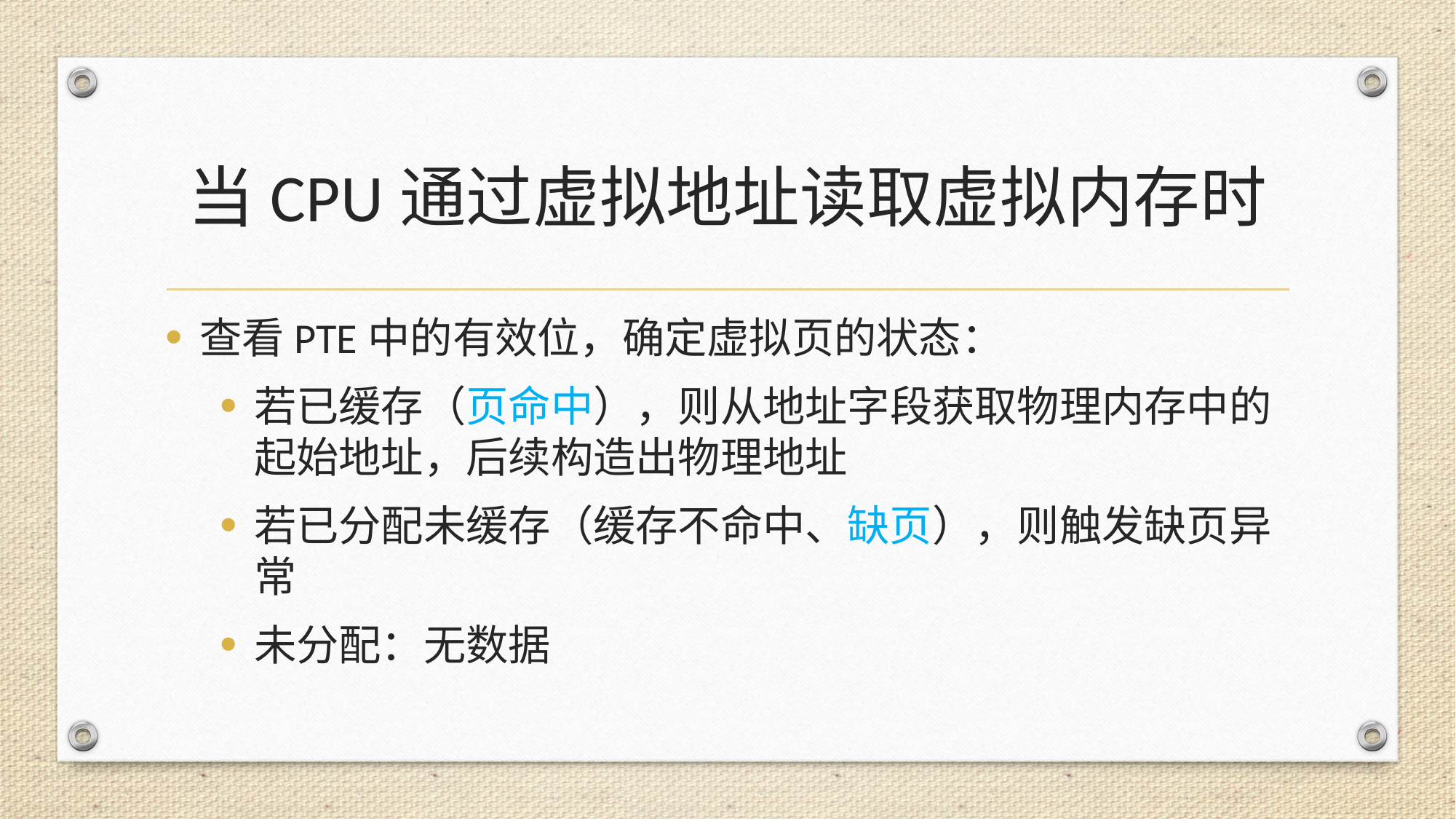

# 当CPU通过虚拟地址读取虚拟内存时
查看PTE中的有效位，确定虚拟页的状态：
若已缓存（页命中），则从地址字段获取物理内存中的起始地址，后续构造出物理地址
若已分配未缓存（缓存不命中、缺页），则触发缺页异常
未分配：无数据